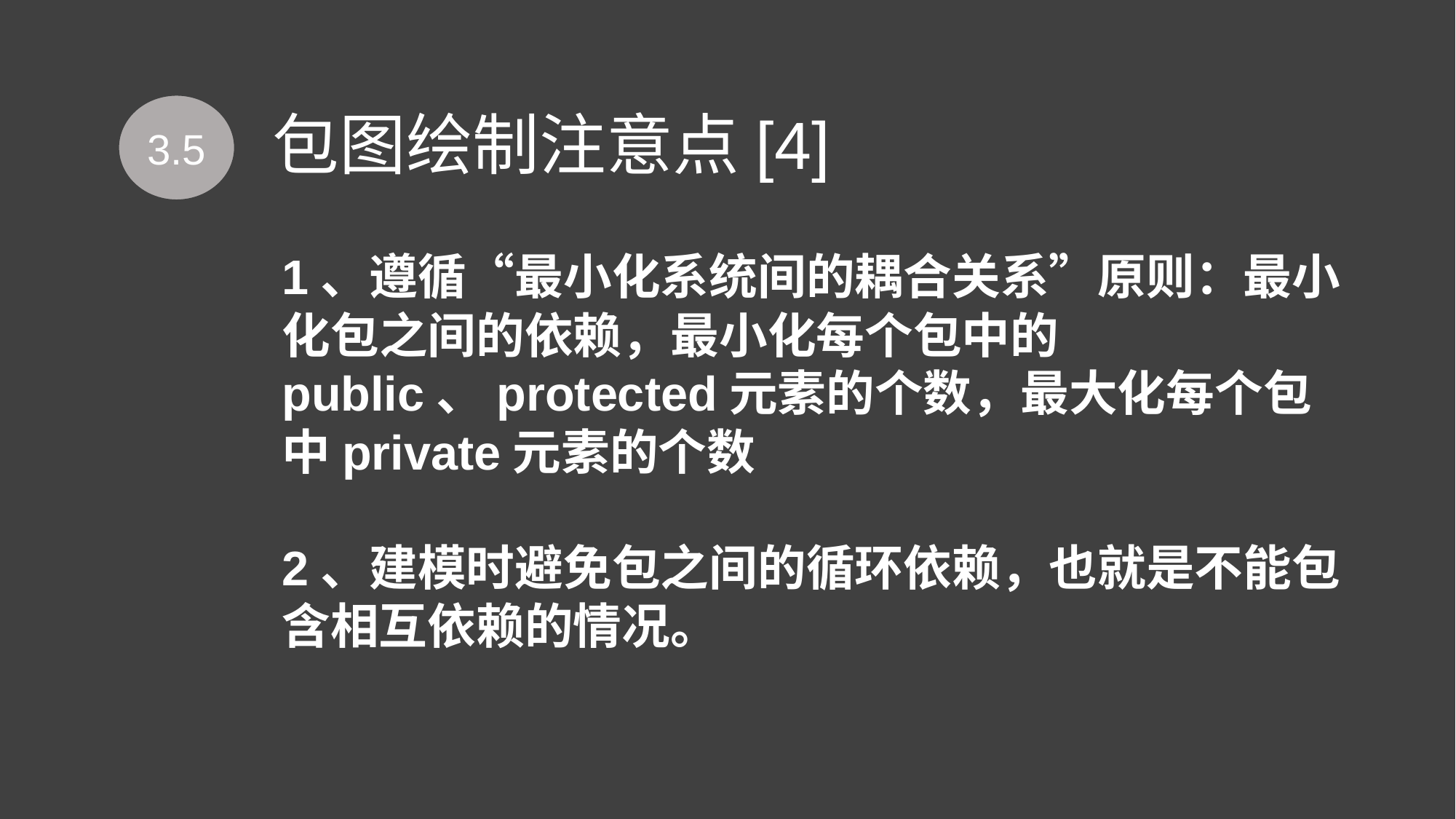

# 包图绘制注意点[4]
3.5
1、遵循“最小化系统间的耦合关系”原则：最小化包之间的依赖，最小化每个包中的public、protected元素的个数，最大化每个包中private元素的个数

2、建模时避免包之间的循环依赖，也就是不能包含相互依赖的情况。